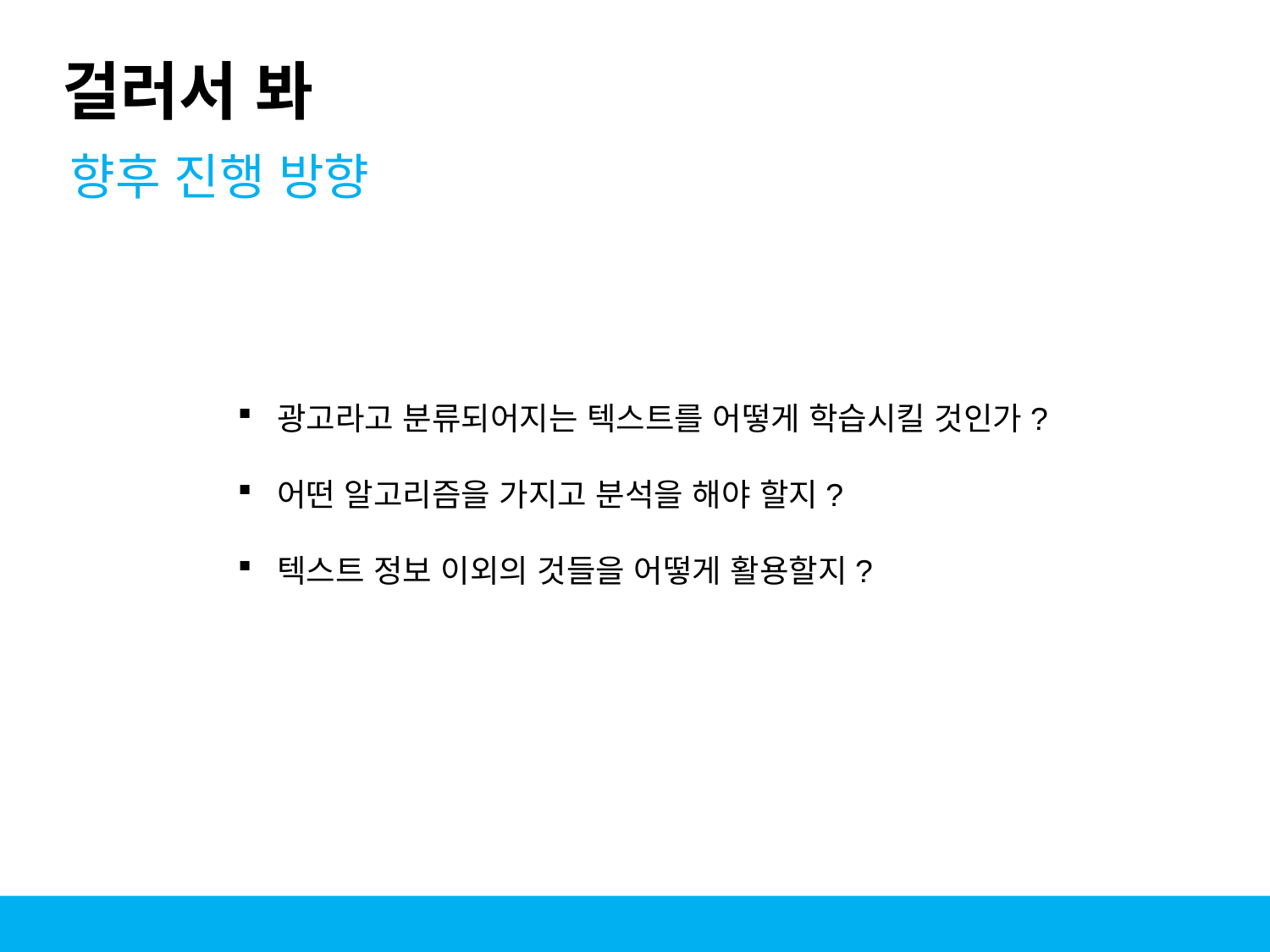

걸러서 봐
향후 진행 방향
광고라고 분류되어지는 텍스트를 어떻게 학습시킬 것인가?
어떤 알고리즘을 가지고 분석을 해야 할지?
텍스트 정보 이외의 것들을 어떻게 활용할지?